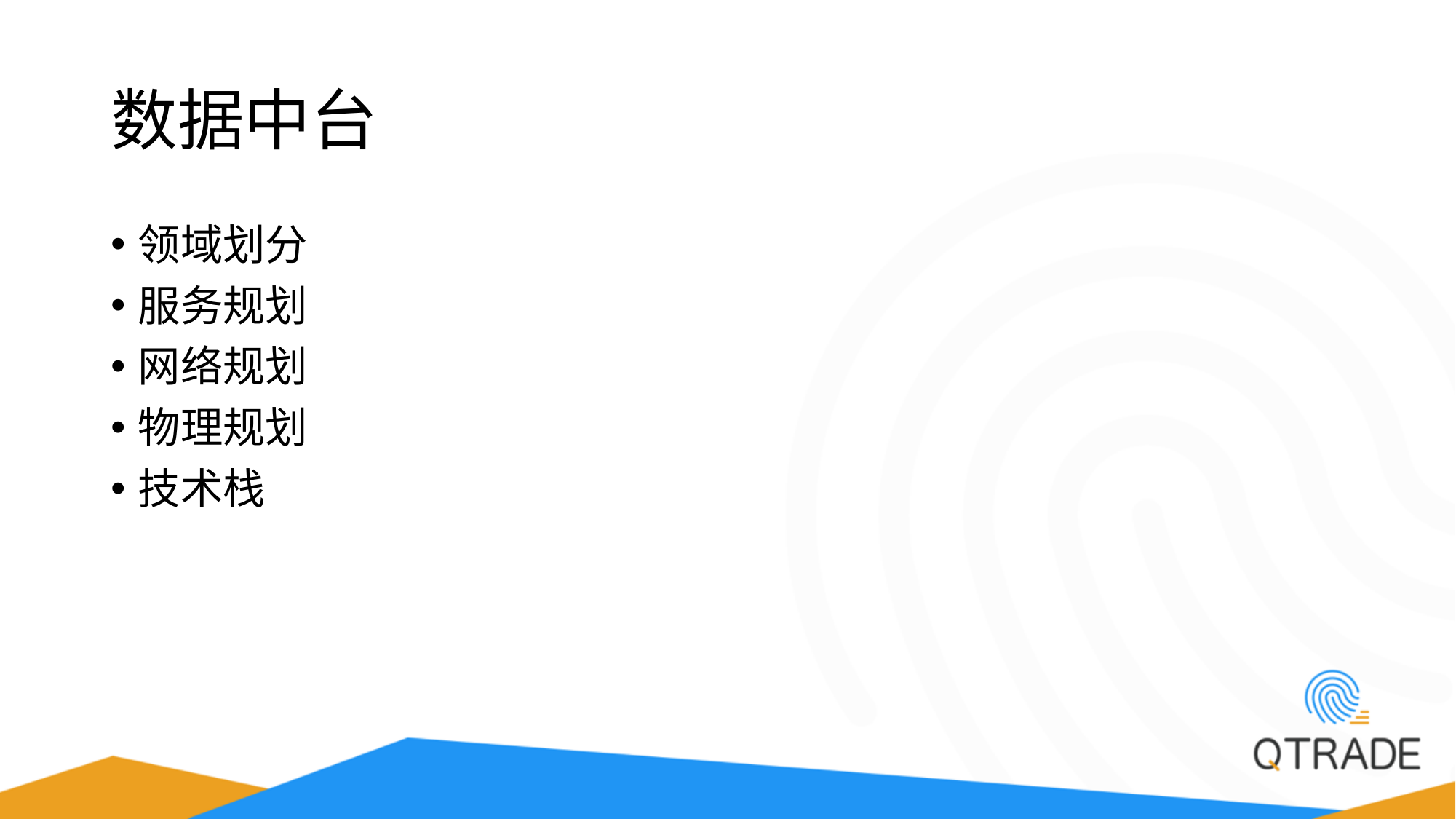

# 数据中台
领域划分
服务规划
网络规划
物理规划
技术栈